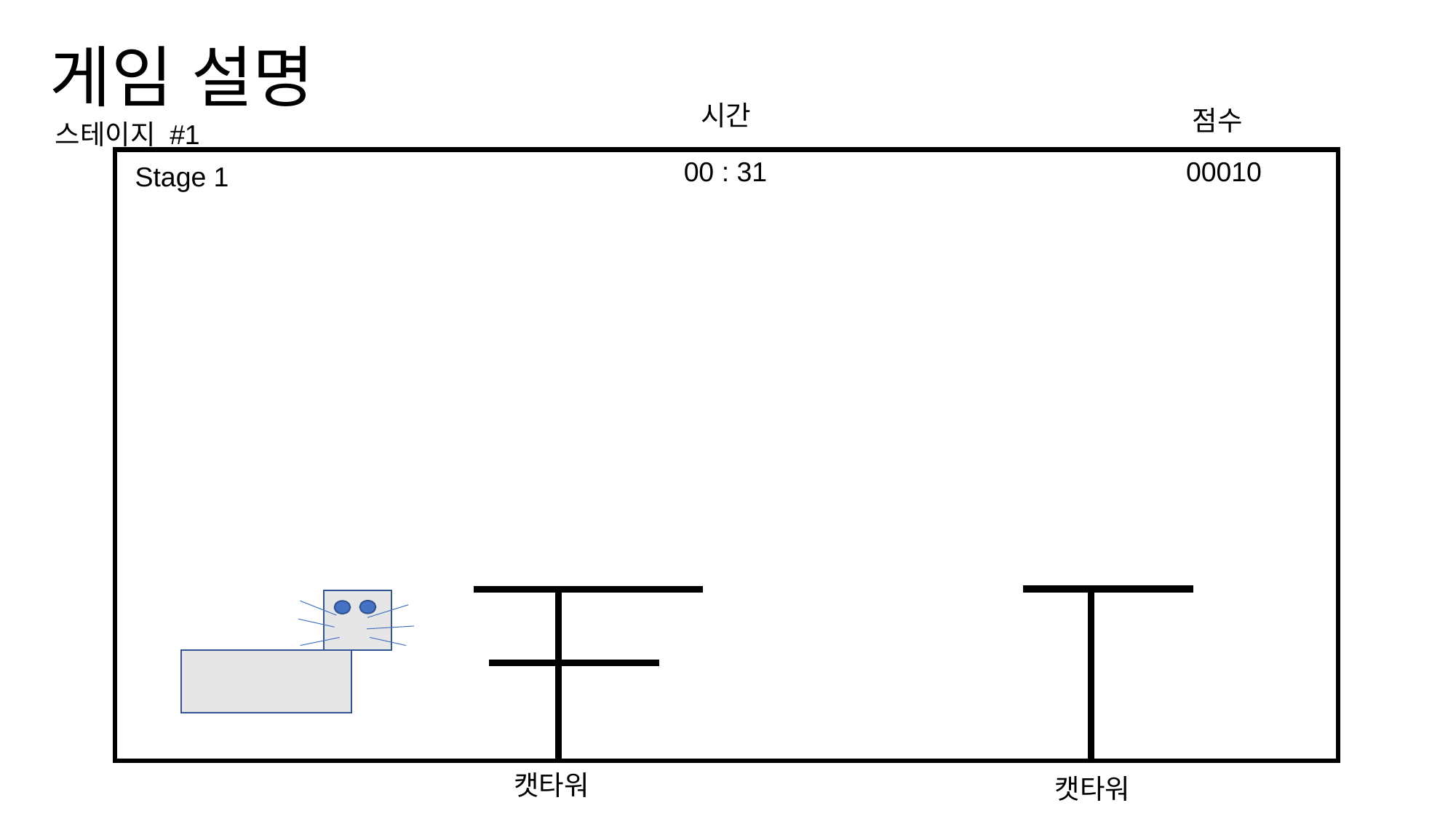

# 게임 설명
시간
점수
스테이지 #1
00 : 31
00010

Stage 1

캣타워
캣타워